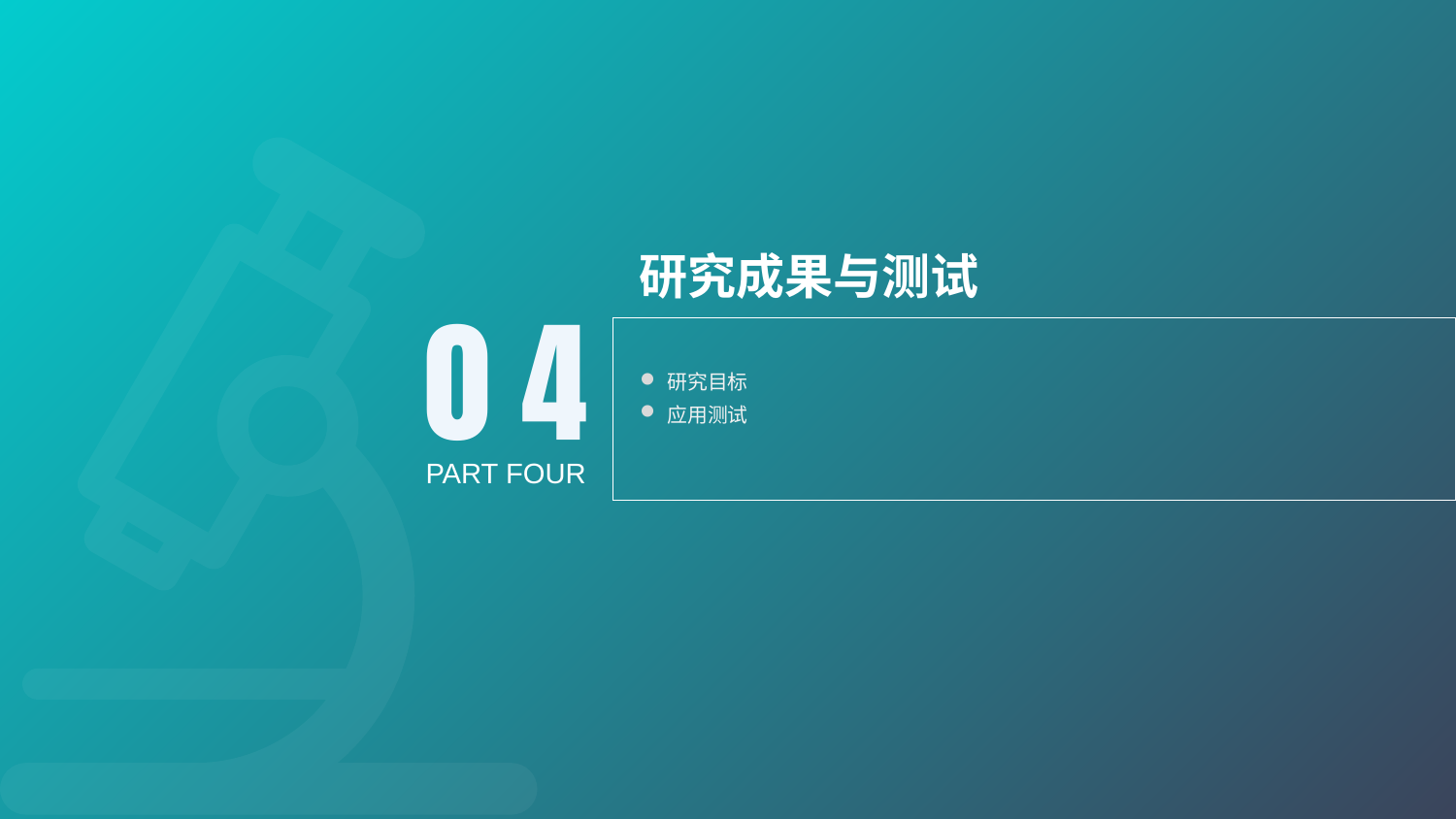

研究成果与测试
0 4

研究目标
应用测试
PART FOUR